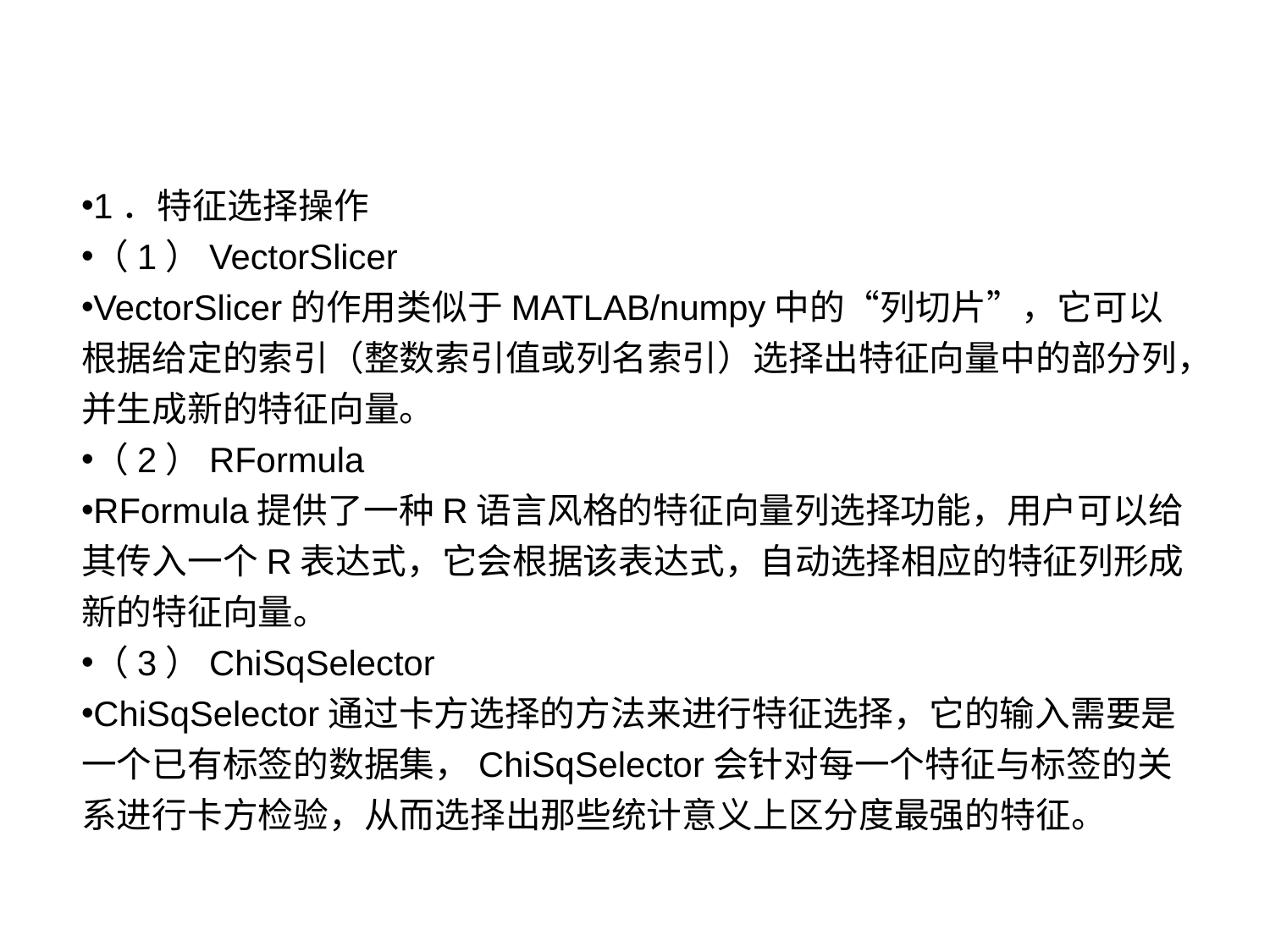

9.6.3 特征选择
1．特征选择操作
（1）VectorSlicer
VectorSlicer的作用类似于MATLAB/numpy中的“列切片”，它可以根据给定的索引（整数索引值或列名索引）选择出特征向量中的部分列，并生成新的特征向量。
（2）RFormula
RFormula提供了一种R语言风格的特征向量列选择功能，用户可以给其传入一个R表达式，它会根据该表达式，自动选择相应的特征列形成新的特征向量。
（3）ChiSqSelector
ChiSqSelector通过卡方选择的方法来进行特征选择，它的输入需要是一个已有标签的数据集，ChiSqSelector会针对每一个特征与标签的关系进行卡方检验，从而选择出那些统计意义上区分度最强的特征。